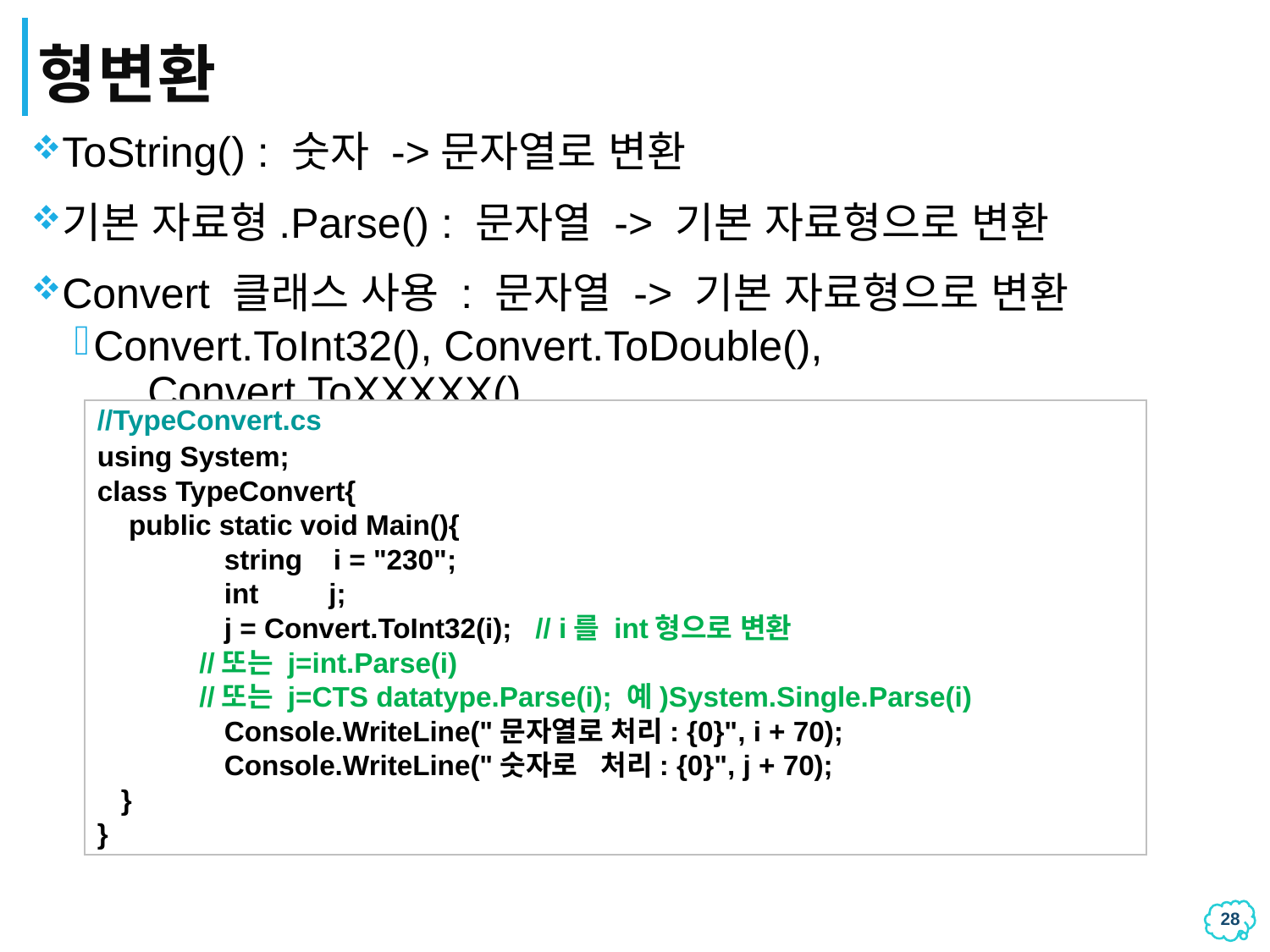

# 형변환
ToString() : 숫자 ->문자열로 변환
기본 자료형.Parse() : 문자열 -> 기본 자료형으로 변환
Convert 클래스 사용 : 문자열 -> 기본 자료형으로 변환
Convert.ToInt32(), Convert.ToDouble(),….Convert.ToXXXXX()

//TypeConvert.cs
using System;
class TypeConvert{
    public static void Main(){
	string    i = "230";
	int         j;
	j = Convert.ToInt32(i);   // i를 int형으로 변환
             //또는 j=int.Parse(i)
             //또는 j=CTS datatype.Parse(i); 예)System.Single.Parse(i)
	Console.WriteLine("문자열로 처리: {0}", i + 70);
	Console.WriteLine("숫자로   처리: {0}", j + 70);
   }
}
28